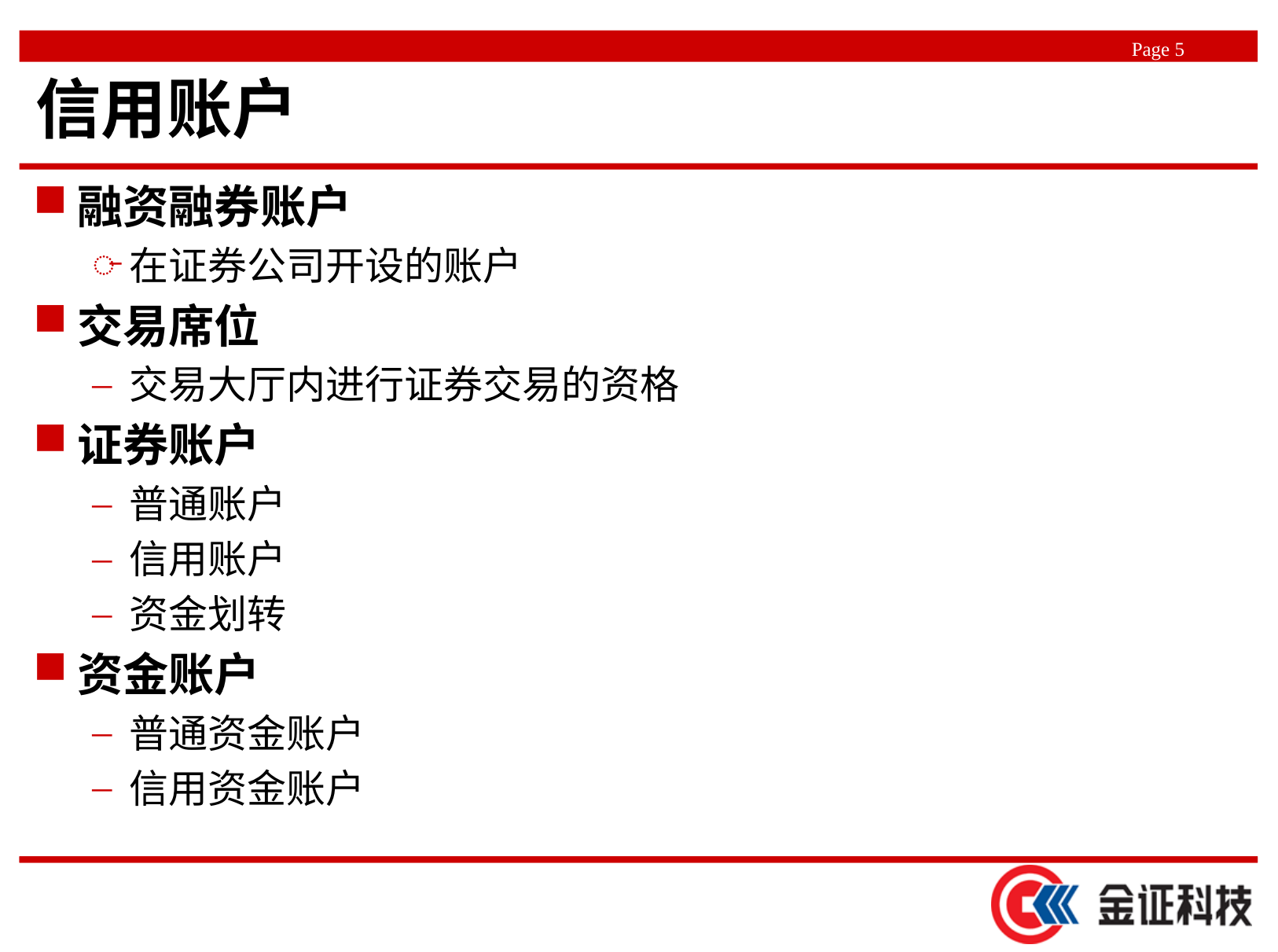

# 信用账户
融资融券账户
在证券公司开设的账户
交易席位
交易大厅内进行证券交易的资格
证券账户
普通账户
信用账户
资金划转
资金账户
普通资金账户
信用资金账户